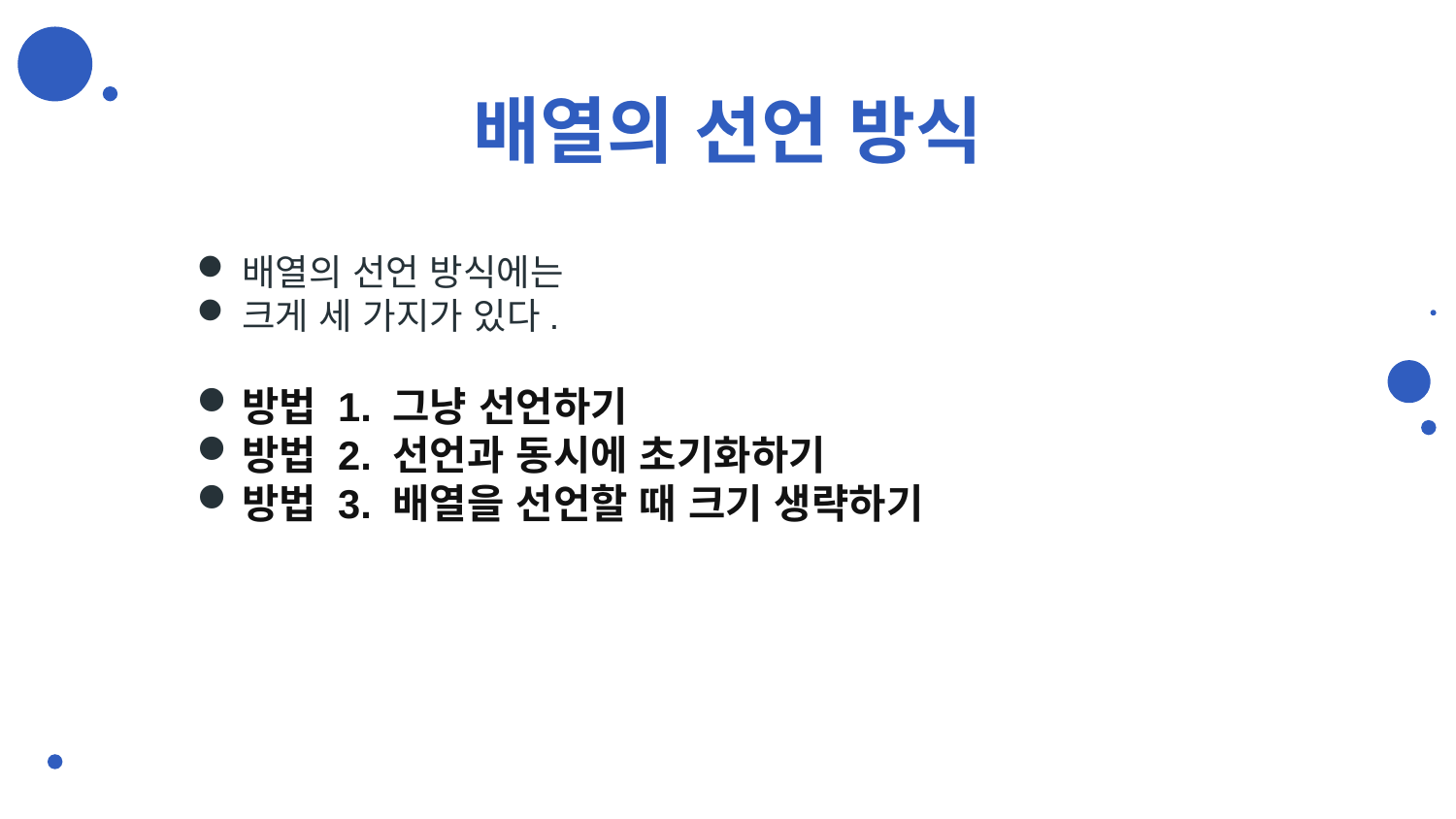

# 배열의 선언 방식
배열의 선언 방식에는
크게 세 가지가 있다.

방법 1. 그냥 선언하기
방법 2. 선언과 동시에 초기화하기
방법 3. 배열을 선언할 때 크기 생략하기